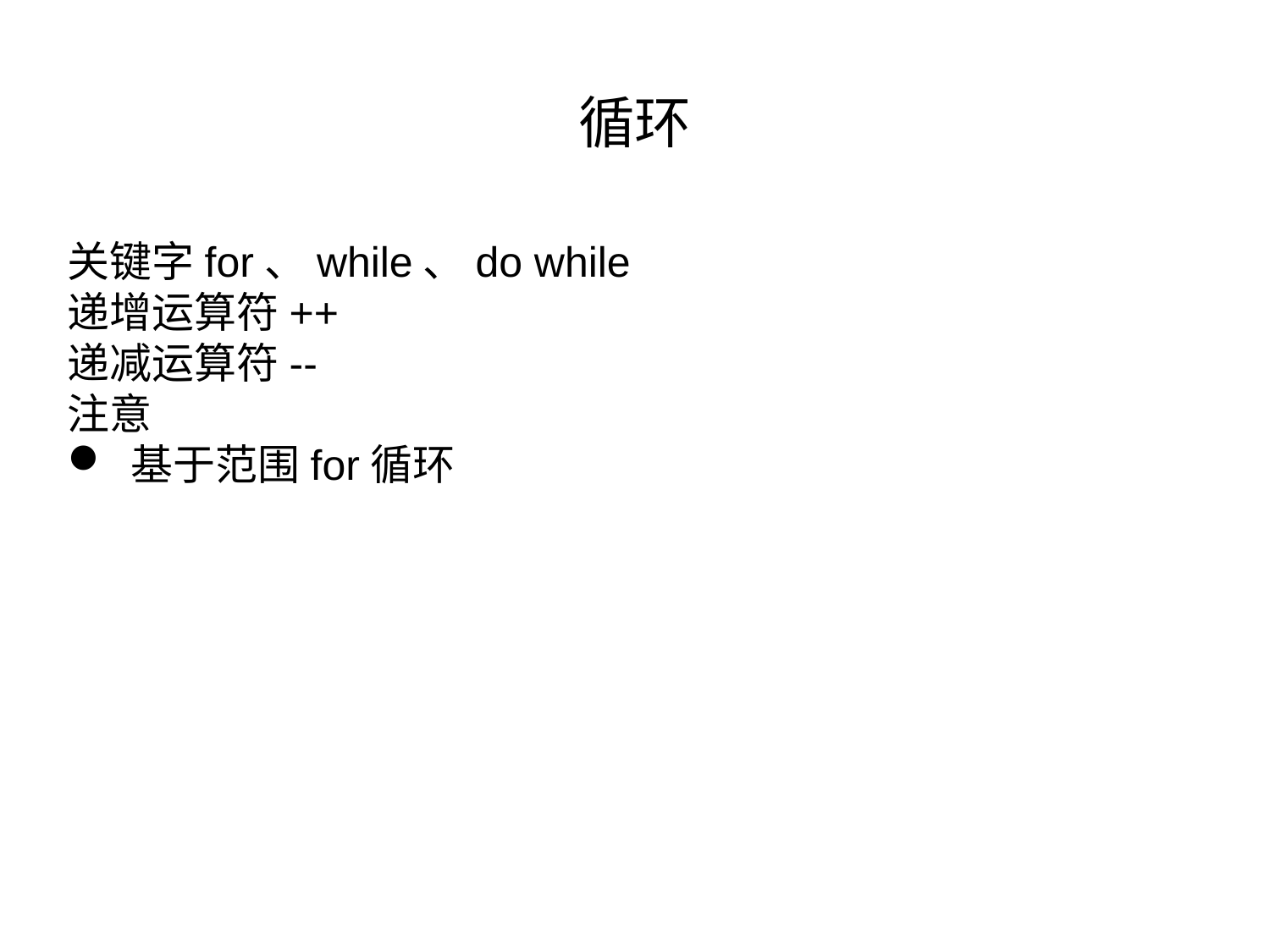

循环
关键字for、while、do while
递增运算符++
递减运算符--
注意
基于范围for循环